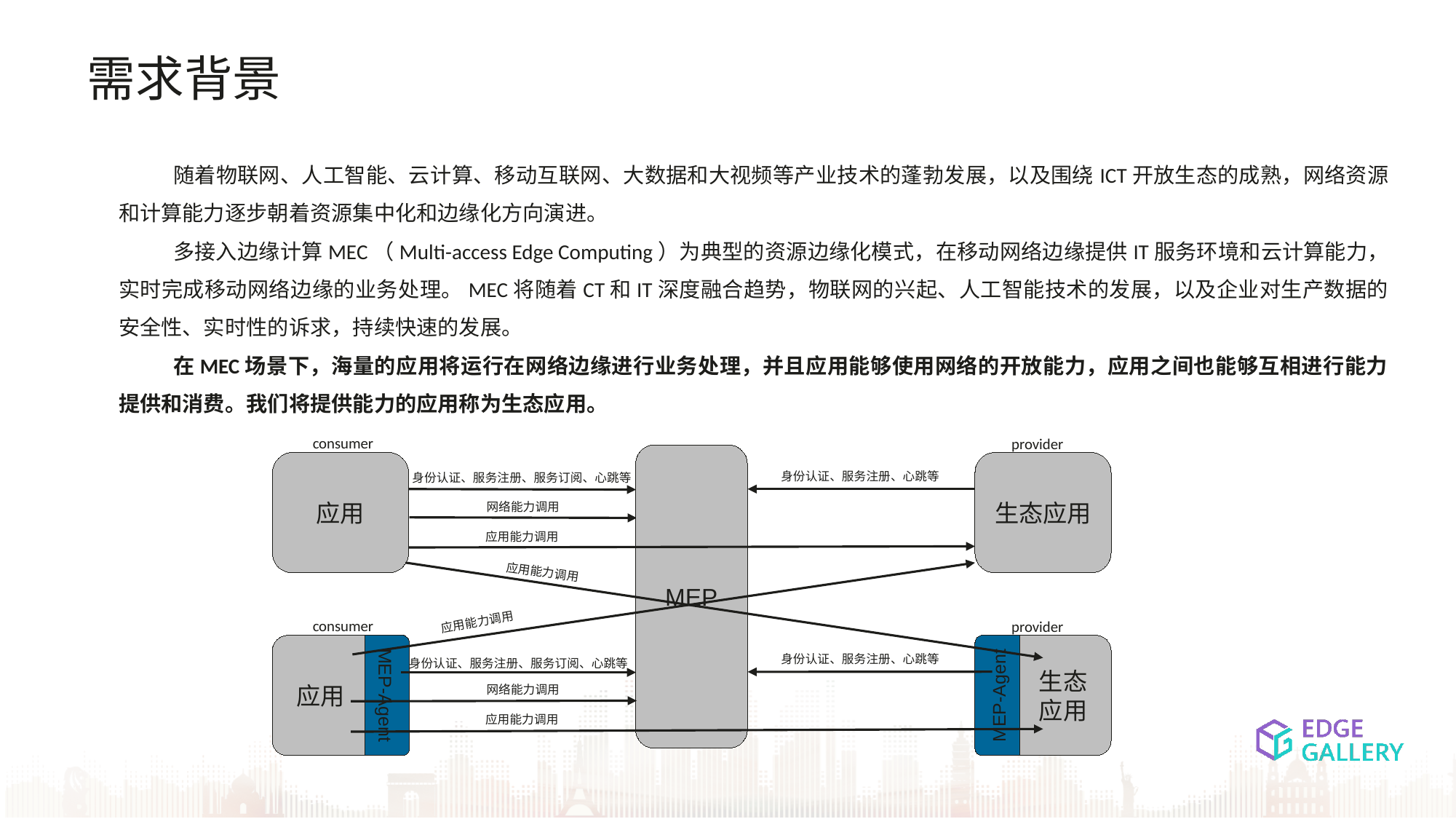

需求背景

随着物联网、人工智能、云计算、移动互联网、大数据和大视频等产业技术的蓬勃发展，以及围绕ICT开放生态的成熟，网络资源和计算能力逐步朝着资源集中化和边缘化方向演进。
多接入边缘计算MEC（Multi-access Edge Computing）为典型的资源边缘化模式，在移动网络边缘提供IT服务环境和云计算能力，实时完成移动网络边缘的业务处理。MEC将随着CT和IT深度融合趋势，物联网的兴起、人工智能技术的发展，以及企业对生产数据的安全性、实时性的诉求，持续快速的发展。
在MEC场景下，海量的应用将运行在网络边缘进行业务处理，并且应用能够使用网络的开放能力，应用之间也能够互相进行能力提供和消费。我们将提供能力的应用称为生态应用。
consumer
provider
MEP
应用
生态应用
身份认证、服务注册、心跳等
身份认证、服务注册、服务订阅、心跳等
网络能力调用
应用能力调用
应用能力调用
应用能力调用
consumer
provider
生态
应用
MEP-Agent
应用
MEP-Agent
身份认证、服务注册、心跳等
身份认证、服务注册、服务订阅、心跳等
网络能力调用
应用能力调用